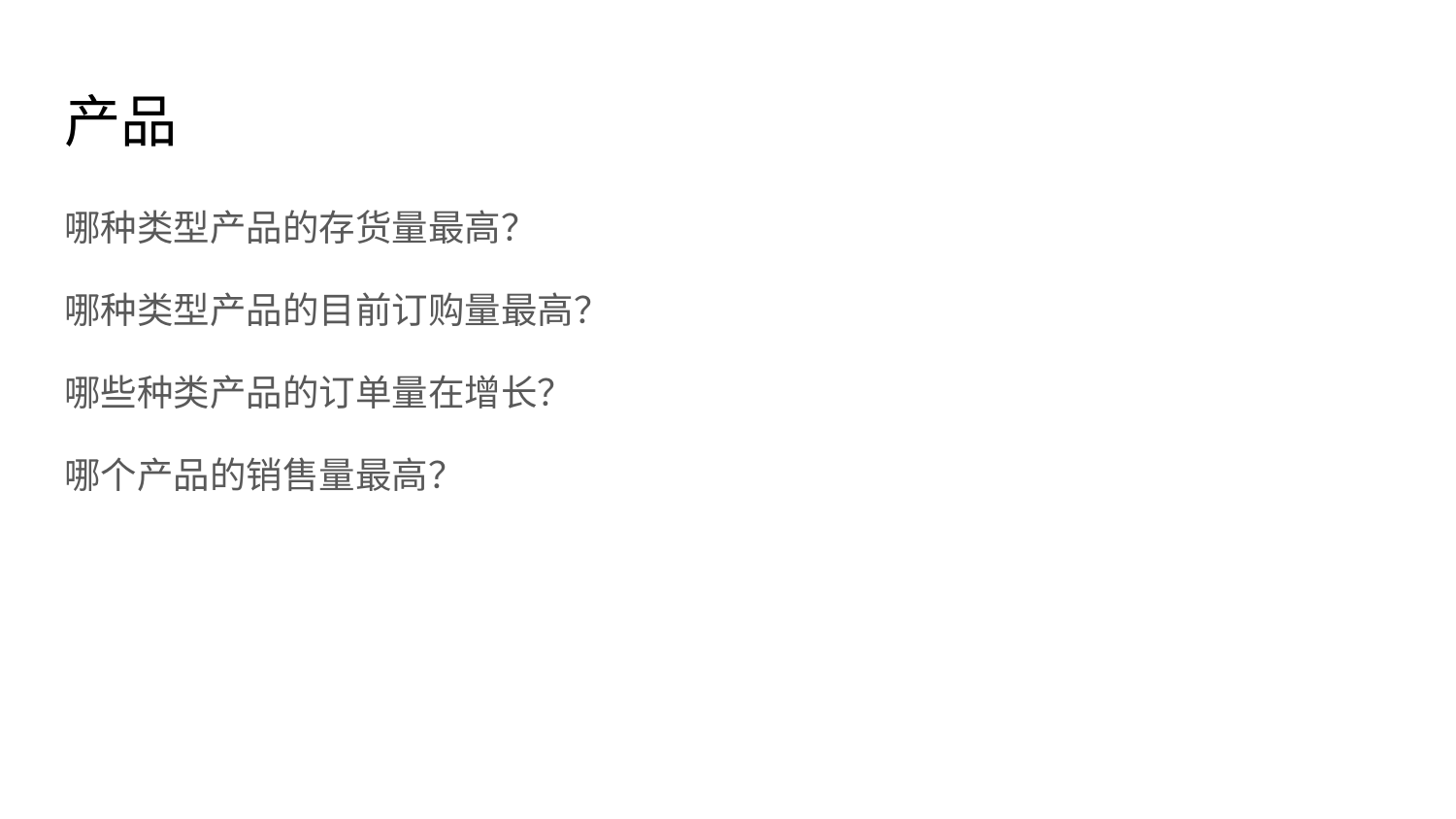

# 产品
哪种类型产品的存货量最高？
哪种类型产品的目前订购量最高？
哪些种类产品的订单量在增长？
哪个产品的销售量最高？